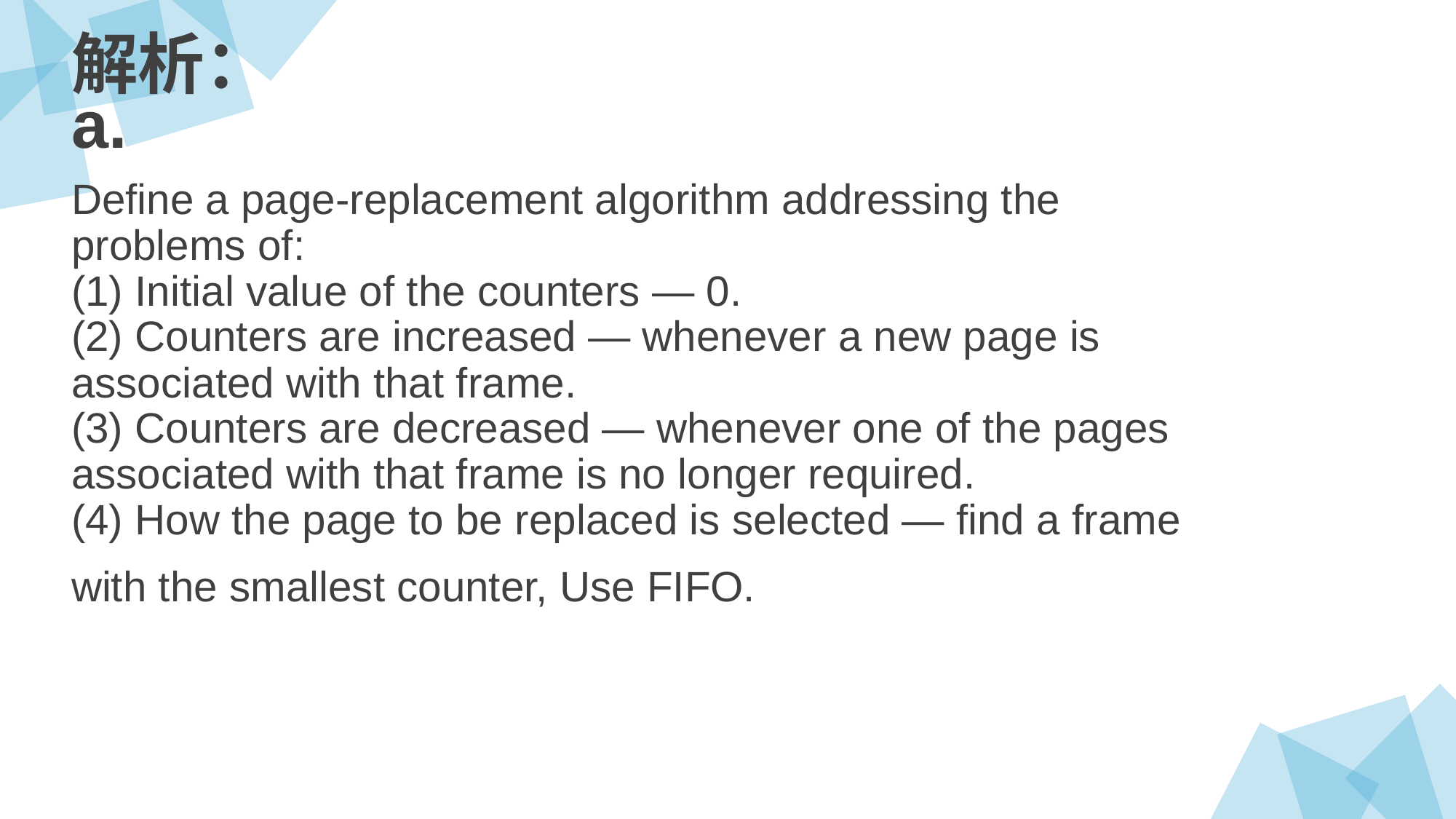

解析：
a.
Define a page-replacement algorithm addressing the
problems of:
(1) Initial value of the counters — 0.
(2) Counters are increased — whenever a new page is
associated with that frame.
(3) Counters are decreased — whenever one of the pages
associated with that frame is no longer required.
(4) How the page to be replaced is selected — find a frame
with the smallest counter, Use FIFO.